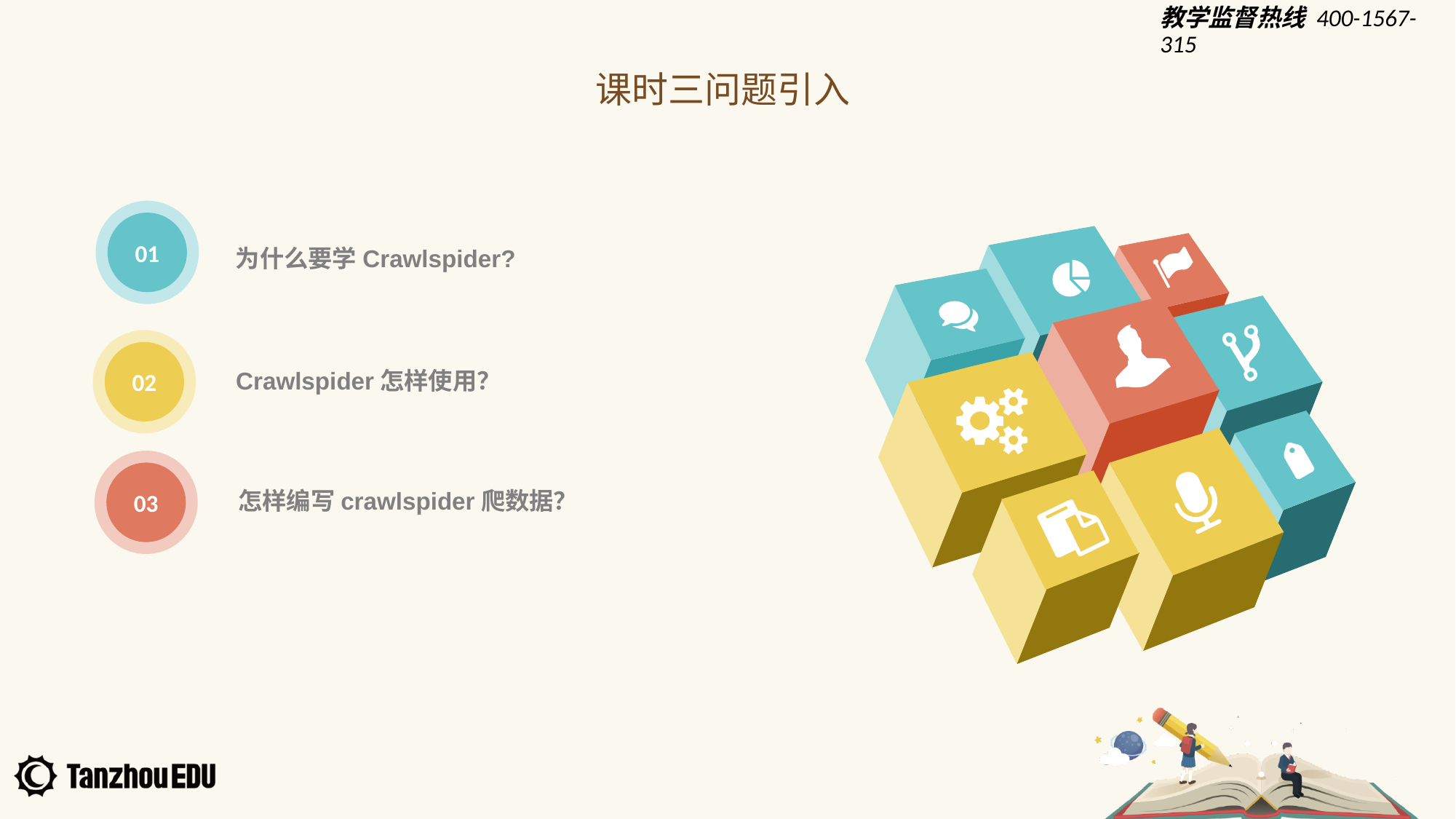

课时三问题引入

01

为什么要学Crawlspider?

02

Crawlspider怎样使用？

03

怎样编写crawlspider爬数据？